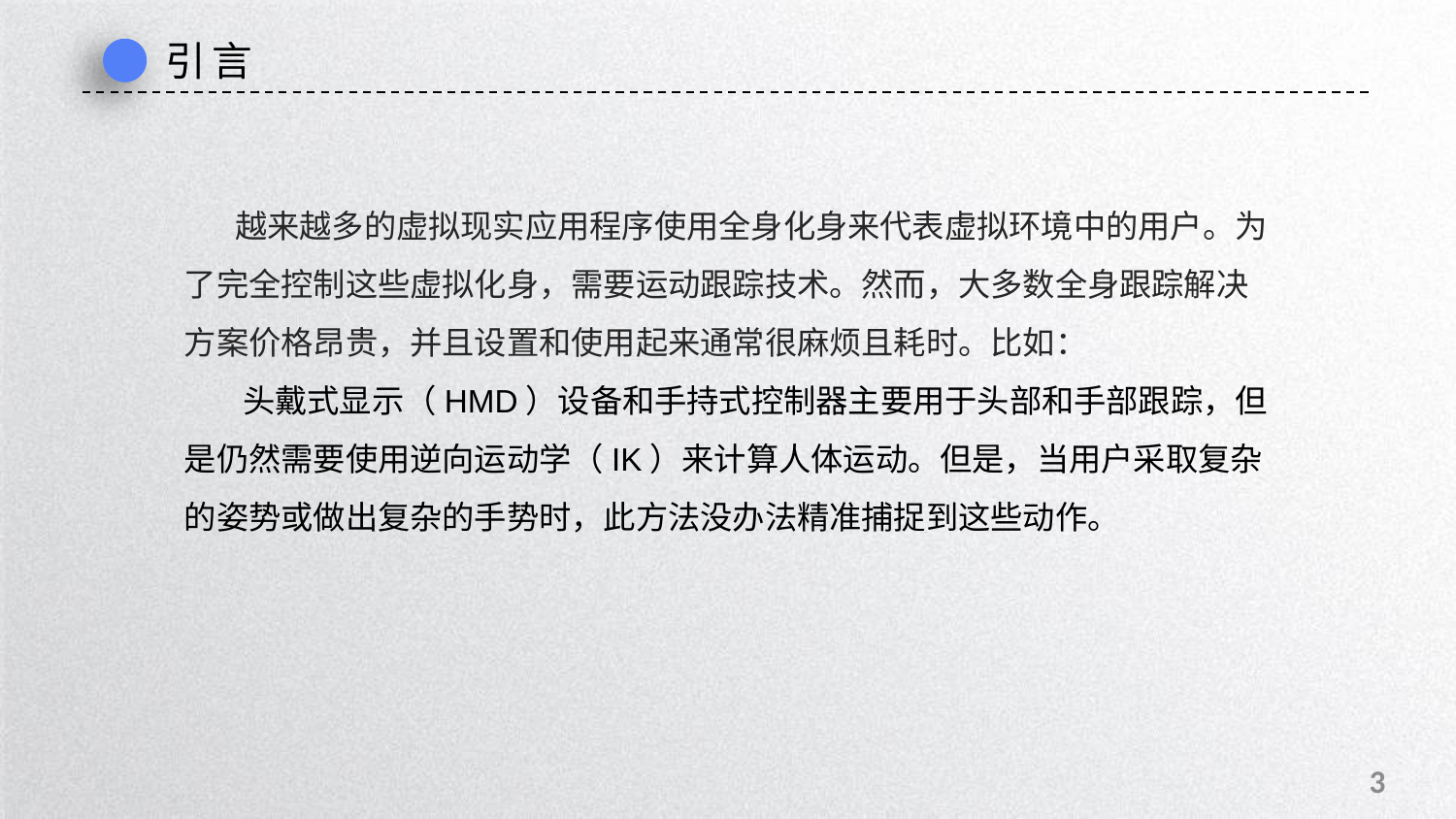

引言

       越来越多的虚拟现实应用程序使用全身化身来代表虚拟环境中的用户。为了完全控制这些虚拟化身，需要运动跟踪技术。然而，大多数全身跟踪解决方案价格昂贵，并且设置和使用起来通常很麻烦且耗时。比如：
       头戴式显示（HMD）设备和手持式控制器主要用于头部和手部跟踪，但是仍然需要使用逆向运动学（IK）来计算人体运动。但是，当用户采取复杂的姿势或做出复杂的手势时，此方法没办法精准捕捉到这些动作。

3